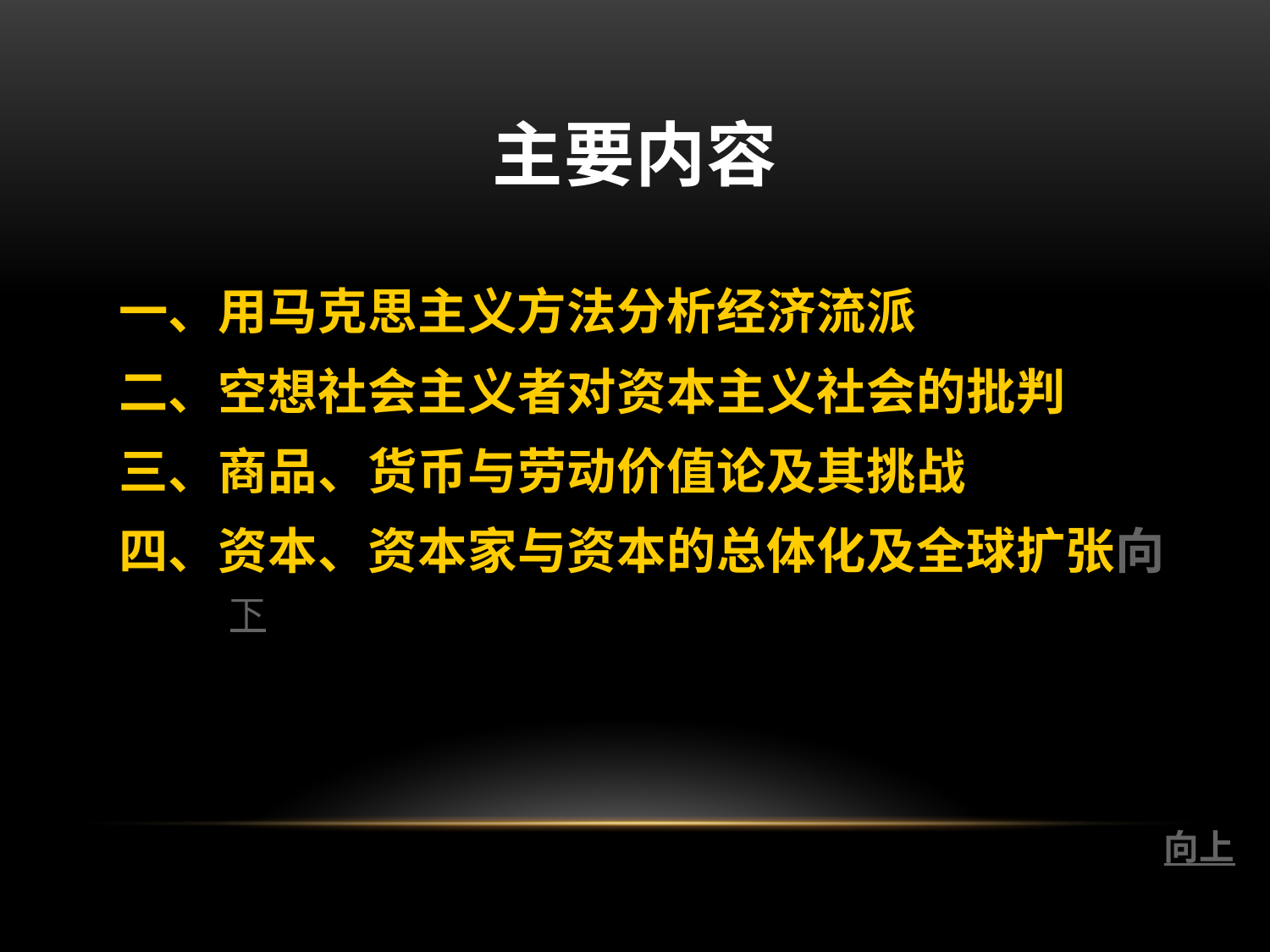

# 主要内容

一、用马克思主义方法分析经济流派
二、空想社会主义者对资本主义社会的批判
三、商品、货币与劳动价值论及其挑战
四、资本、资本家与资本的总体化及全球扩张向下
向上